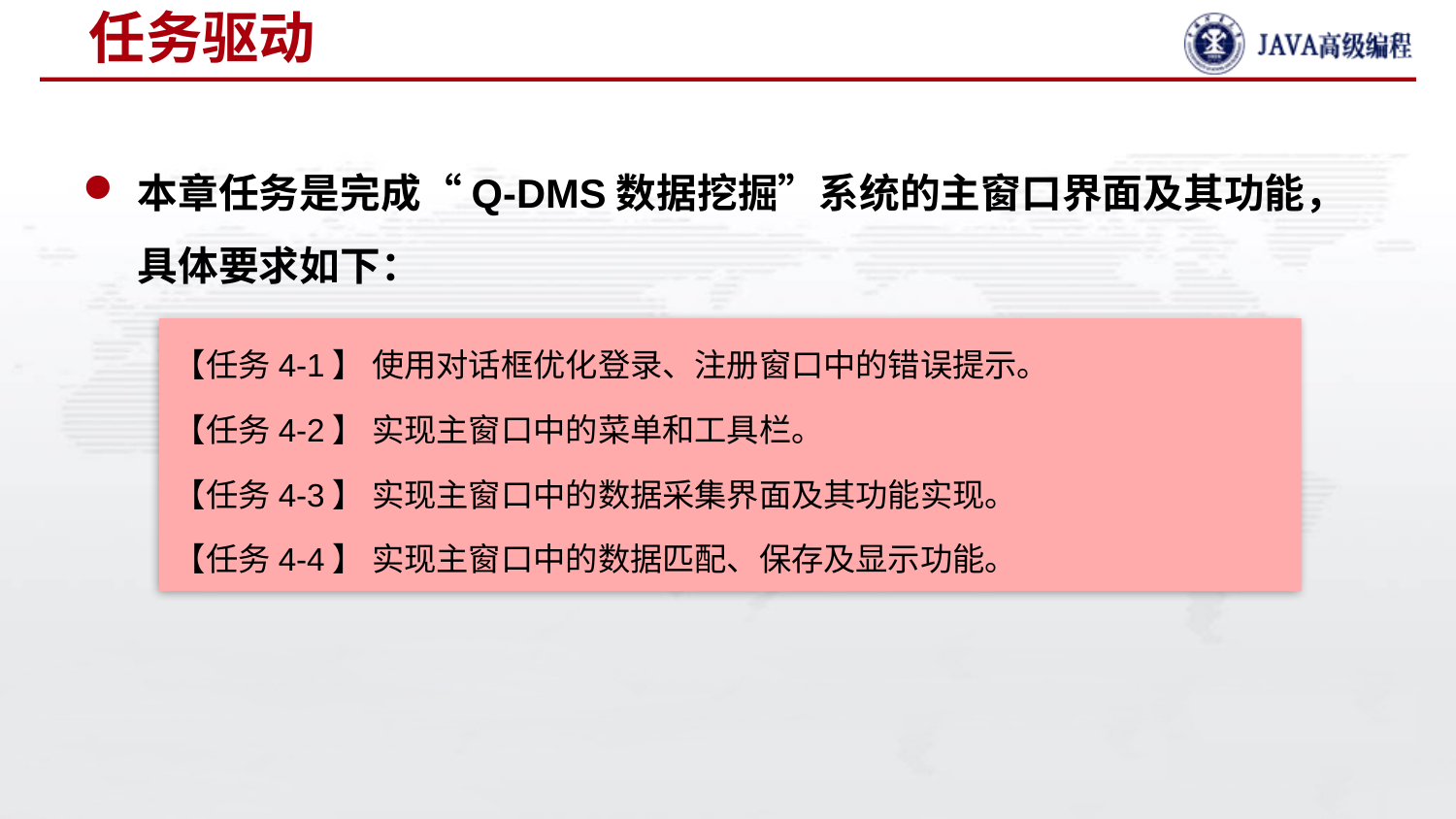

# 任务驱动
本章任务是完成“Q-DMS数据挖掘”系统的主窗口界面及其功能，具体要求如下：

【任务4-1】 使用对话框优化登录、注册窗口中的错误提示。
【任务4-2】 实现主窗口中的菜单和工具栏。
【任务4-3】 实现主窗口中的数据采集界面及其功能实现。
【任务4-4】 实现主窗口中的数据匹配、保存及显示功能。